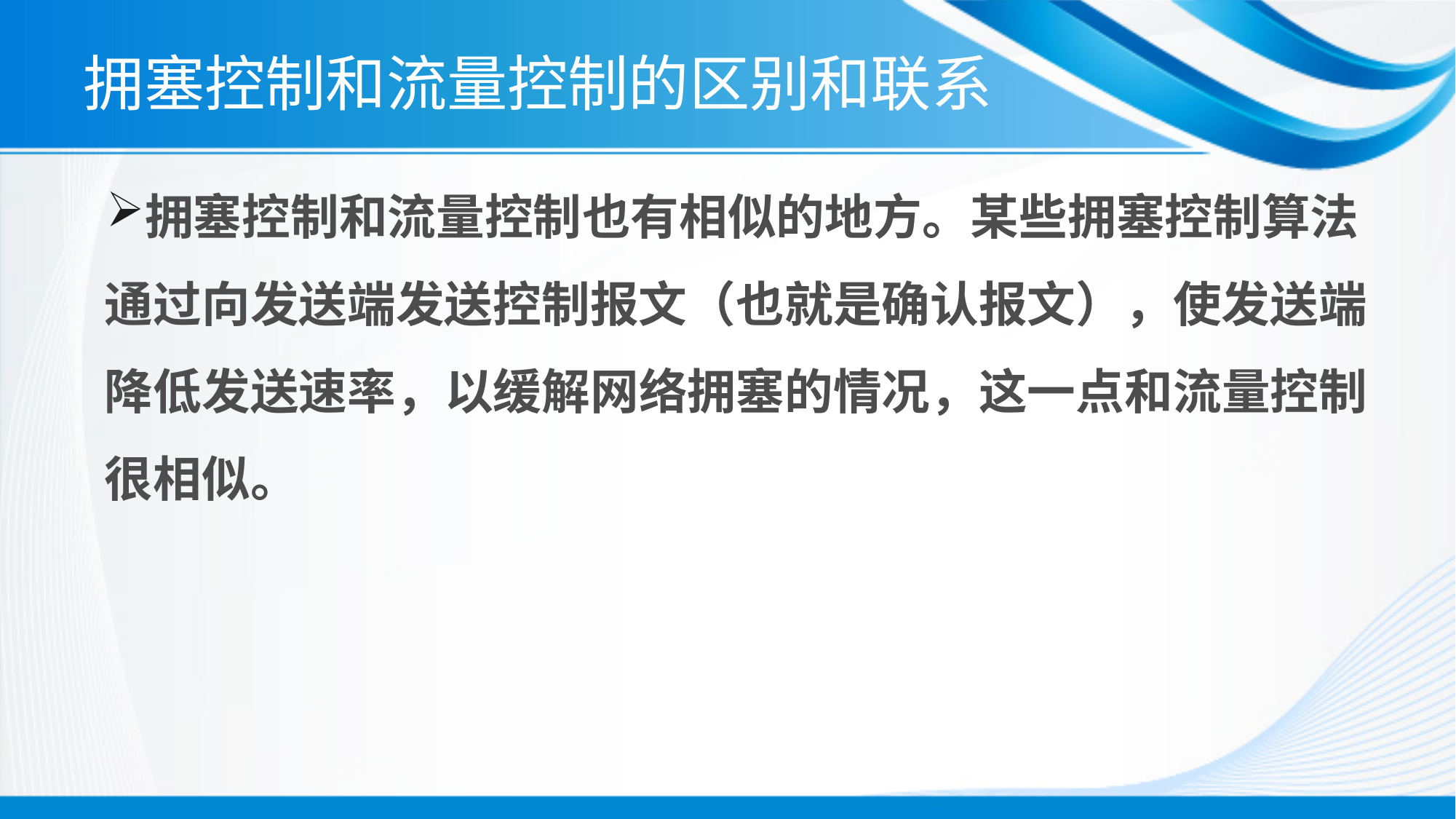

# 拥塞控制和流量控制的区别和联系
拥塞控制和流量控制也有相似的地方。某些拥塞控制算法通过向发送端发送控制报文（也就是确认报文），使发送端降低发送速率，以缓解网络拥塞的情况，这一点和流量控制很相似。